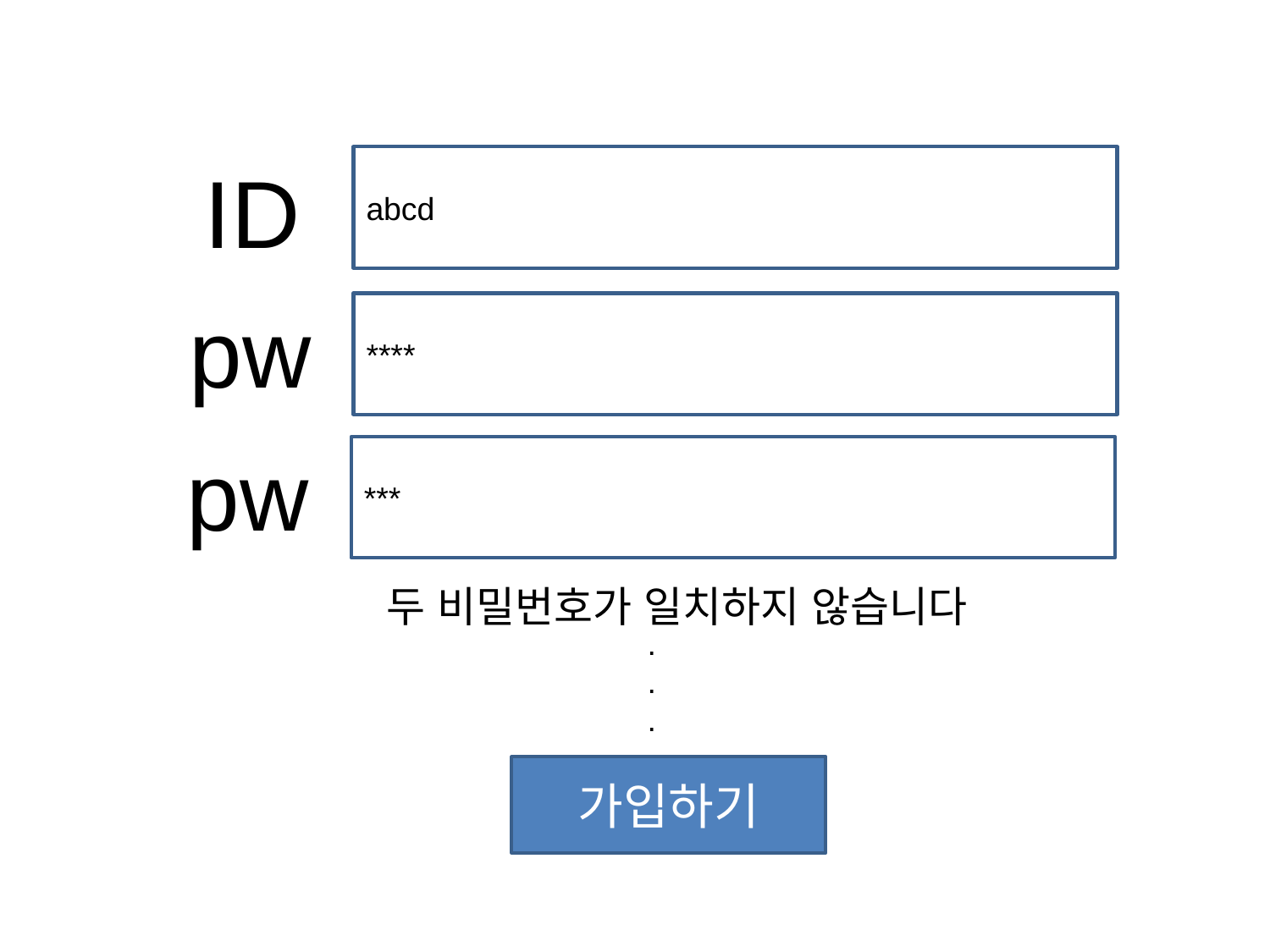

ID
abcd
pw
****
pw
***
두 비밀번호가 일치하지 않습니다
.
.
.
가입하기